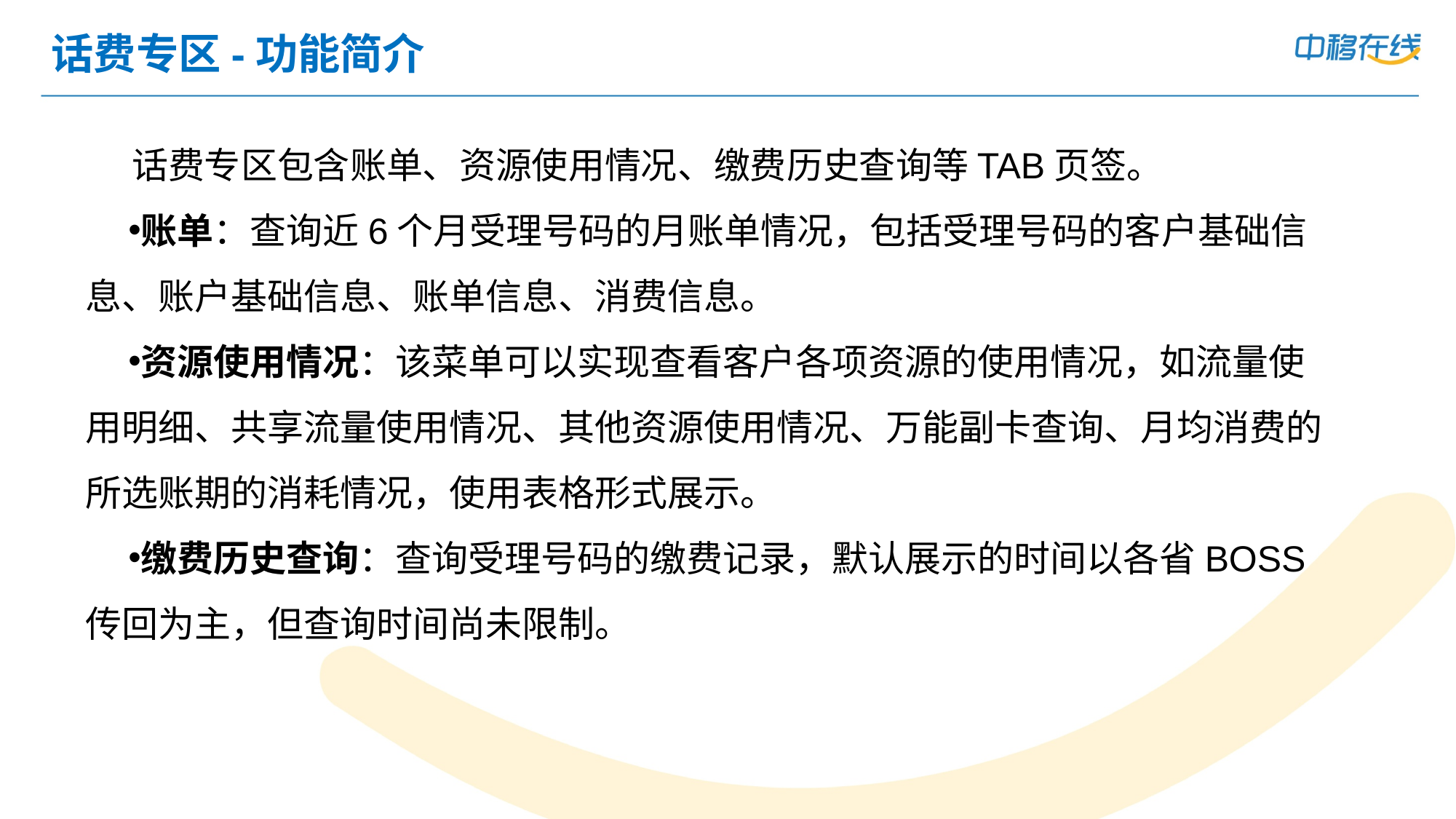

# 话费专区-功能简介
     话费专区包含账单、资源使用情况、缴费历史查询等TAB页签。
账单：查询近6个月受理号码的月账单情况，包括受理号码的客户基础信息、账户基础信息、账单信息、消费信息。
资源使用情况：该菜单可以实现查看客户各项资源的使用情况，如流量使用明细、共享流量使用情况、其他资源使用情况、万能副卡查询、月均消费的所选账期的消耗情况，使用表格形式展示。
缴费历史查询：查询受理号码的缴费记录，默认展示的时间以各省BOSS传回为主，但查询时间尚未限制。